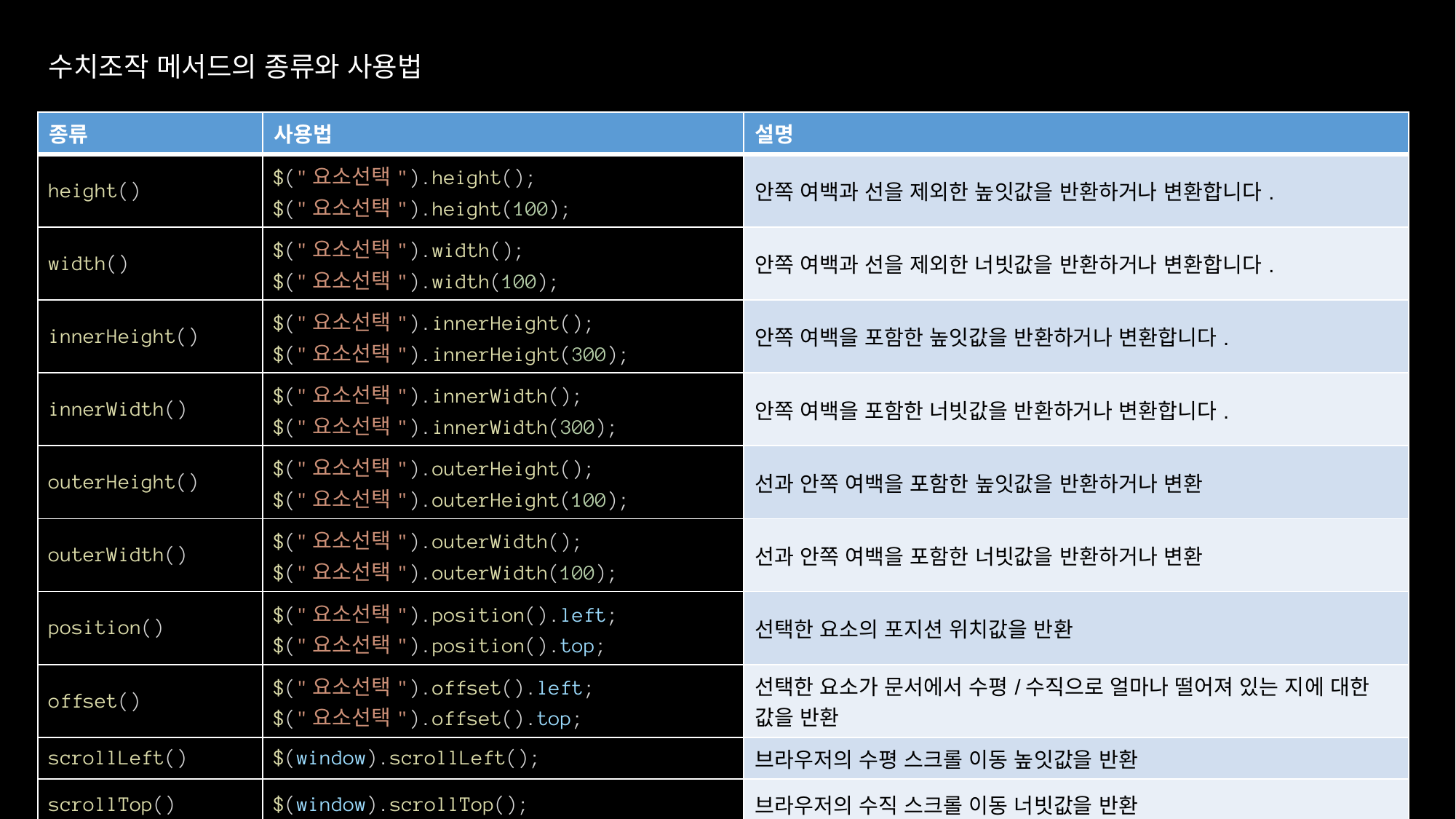

수치조작 메서드의 종류와 사용법
| 종류 | 사용법 | 설명 |
| --- | --- | --- |
| height() | $("요소선택").height(); $("요소선택").height(100); | 안쪽 여백과 선을 제외한 높잇값을 반환하거나 변환합니다. |
| width() | $("요소선택").width(); $("요소선택").width(100); | 안쪽 여백과 선을 제외한 너빗값을 반환하거나 변환합니다. |
| innerHeight() | $("요소선택").innerHeight(); $("요소선택").innerHeight(300); | 안쪽 여백을 포함한 높잇값을 반환하거나 변환합니다. |
| innerWidth() | $("요소선택").innerWidth(); $("요소선택").innerWidth(300); | 안쪽 여백을 포함한 너빗값을 반환하거나 변환합니다. |
| outerHeight() | $("요소선택").outerHeight(); $("요소선택").outerHeight(100); | 선과 안쪽 여백을 포함한 높잇값을 반환하거나 변환 |
| outerWidth() | $("요소선택").outerWidth(); $("요소선택").outerWidth(100); | 선과 안쪽 여백을 포함한 너빗값을 반환하거나 변환 |
| position() | $("요소선택").position().left; $("요소선택").position().top; | 선택한 요소의 포지션 위치값을 반환 |
| offset() | $("요소선택").offset().left; $("요소선택").offset().top; | 선택한 요소가 문서에서 수평/수직으로 얼마나 떨어져 있는 지에 대한 값을 반환 |
| scrollLeft() | $(window).scrollLeft(); | 브라우저의 수평 스크롤 이동 높잇값을 반환 |
| scrollTop() | $(window).scrollTop(); | 브라우저의 수직 스크롤 이동 너빗값을 반환 |